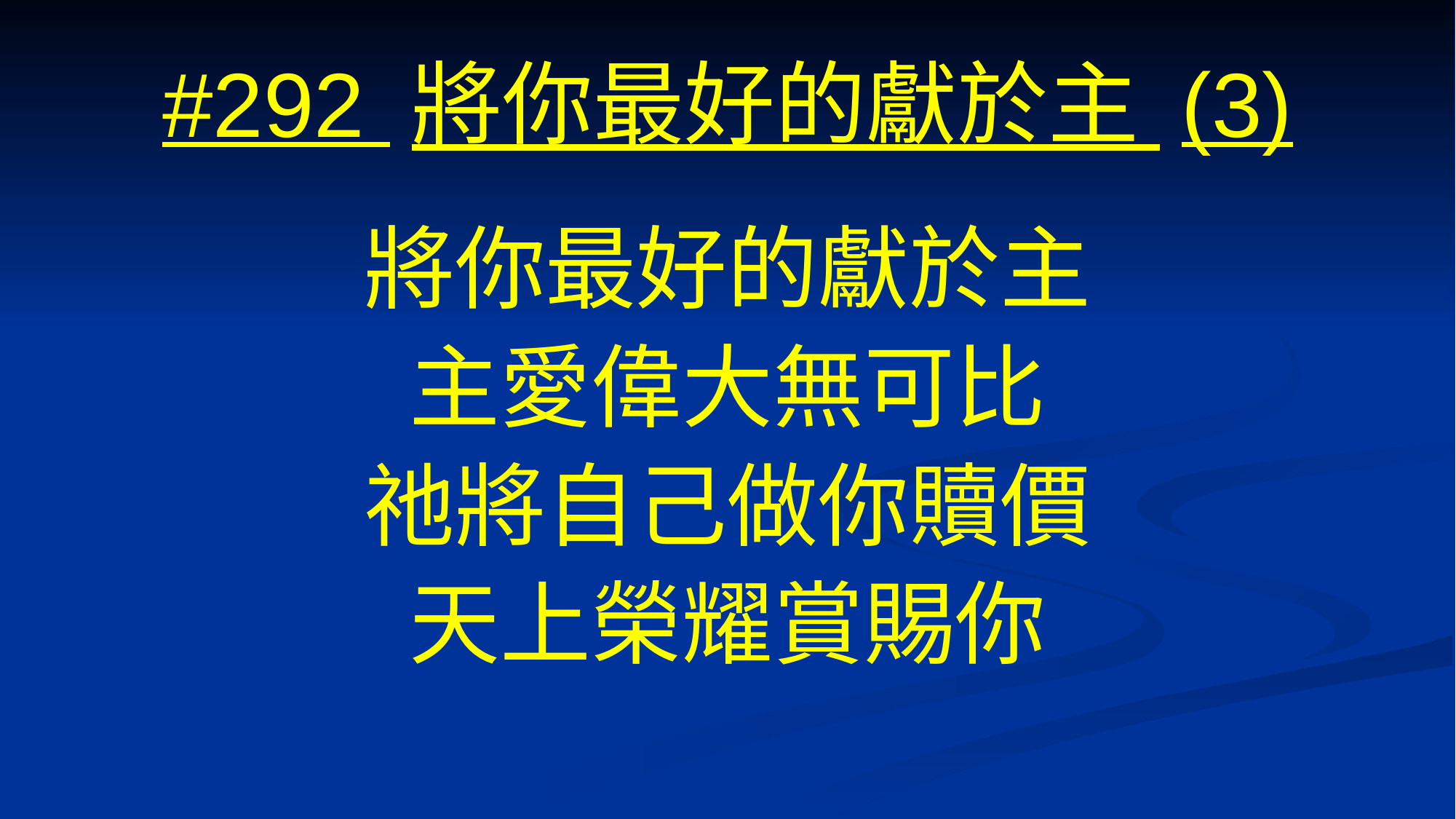

# #292 將你最好的獻於主 (3)
將你最好的獻於主
主愛偉大無可比
祂將自己做你贖價
天上榮耀賞賜你